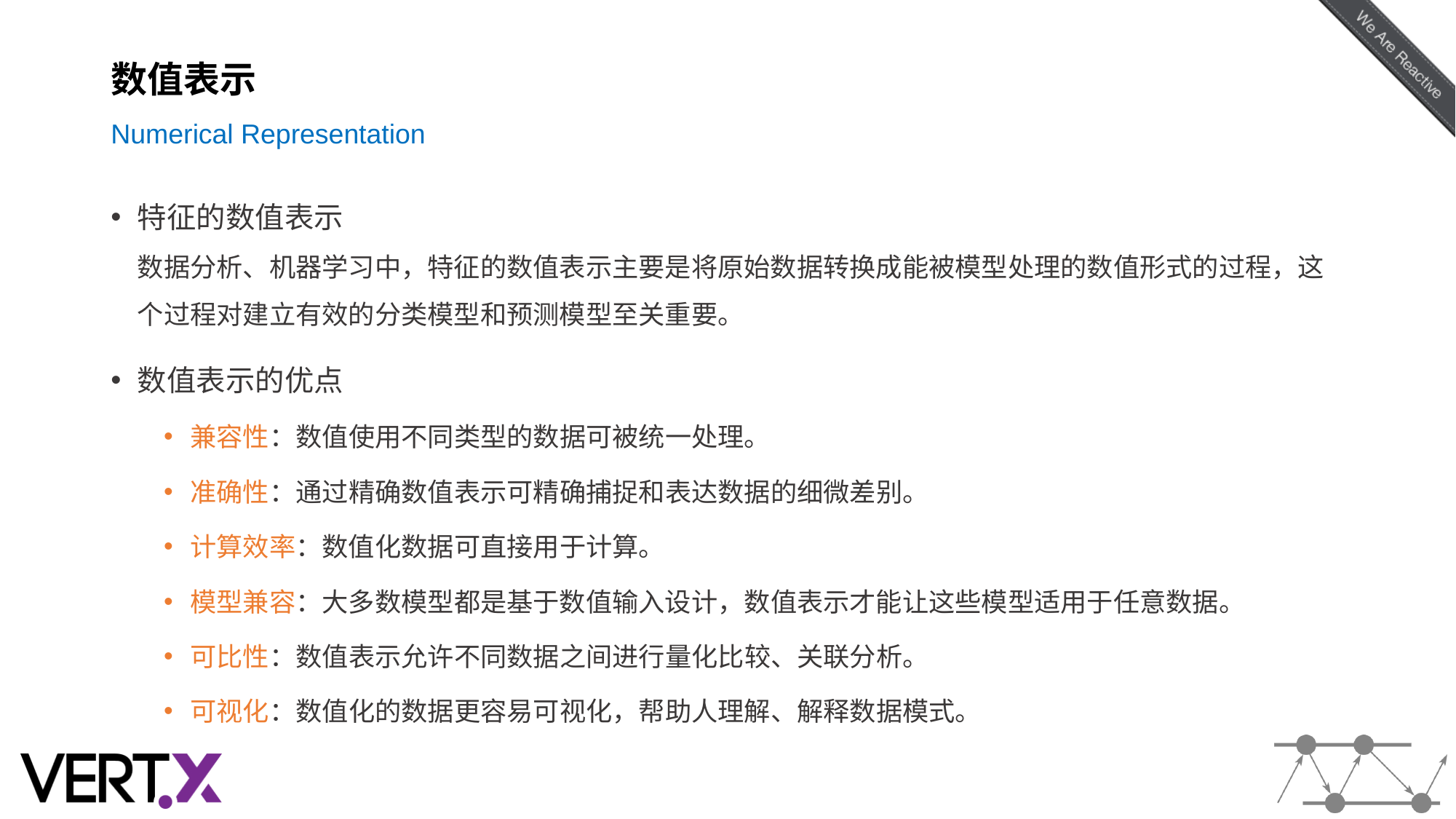

# 数值表示 Numerical Representation
特征的数值表示
数据分析、机器学习中，特征的数值表示主要是将原始数据转换成能被模型处理的数值形式的过程，这个过程对建立有效的分类模型和预测模型至关重要。
数值表示的优点
兼容性：数值使用不同类型的数据可被统一处理。
准确性：通过精确数值表示可精确捕捉和表达数据的细微差别。
计算效率：数值化数据可直接用于计算。
模型兼容：大多数模型都是基于数值输入设计，数值表示才能让这些模型适用于任意数据。
可比性：数值表示允许不同数据之间进行量化比较、关联分析。
可视化：数值化的数据更容易可视化，帮助人理解、解释数据模式。